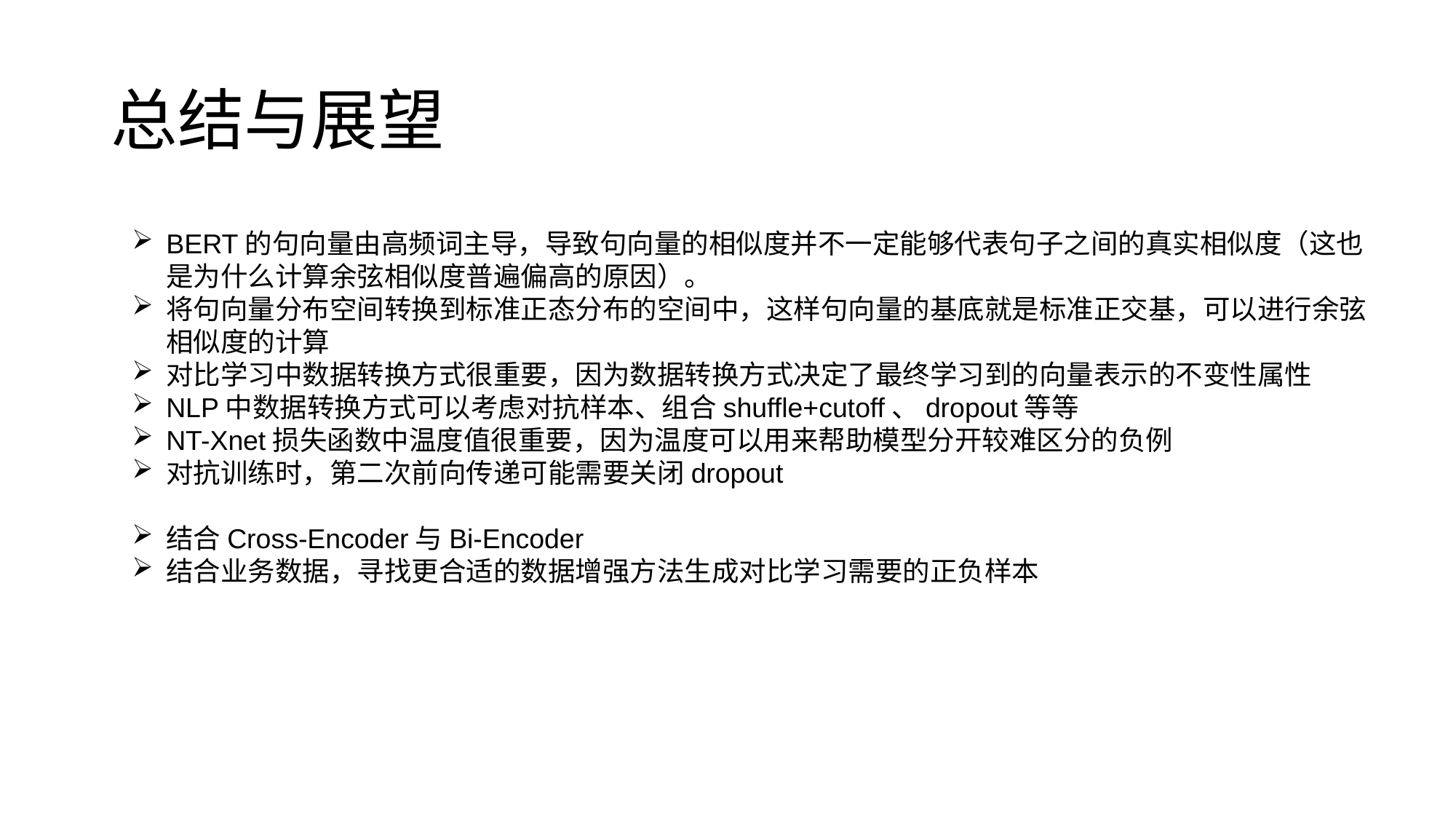

# 总结与展望
BERT的句向量由高频词主导，导致句向量的相似度并不一定能够代表句子之间的真实相似度（这也是为什么计算余弦相似度普遍偏高的原因）。
将句向量分布空间转换到标准正态分布的空间中，这样句向量的基底就是标准正交基，可以进行余弦相似度的计算
对比学习中数据转换方式很重要，因为数据转换方式决定了最终学习到的向量表示的不变性属性
NLP中数据转换方式可以考虑对抗样本、组合shuffle+cutoff、dropout等等
NT-Xnet损失函数中温度值很重要，因为温度可以用来帮助模型分开较难区分的负例
对抗训练时，第二次前向传递可能需要关闭dropout

结合Cross-Encoder与Bi-Encoder
结合业务数据，寻找更合适的数据增强方法生成对比学习需要的正负样本